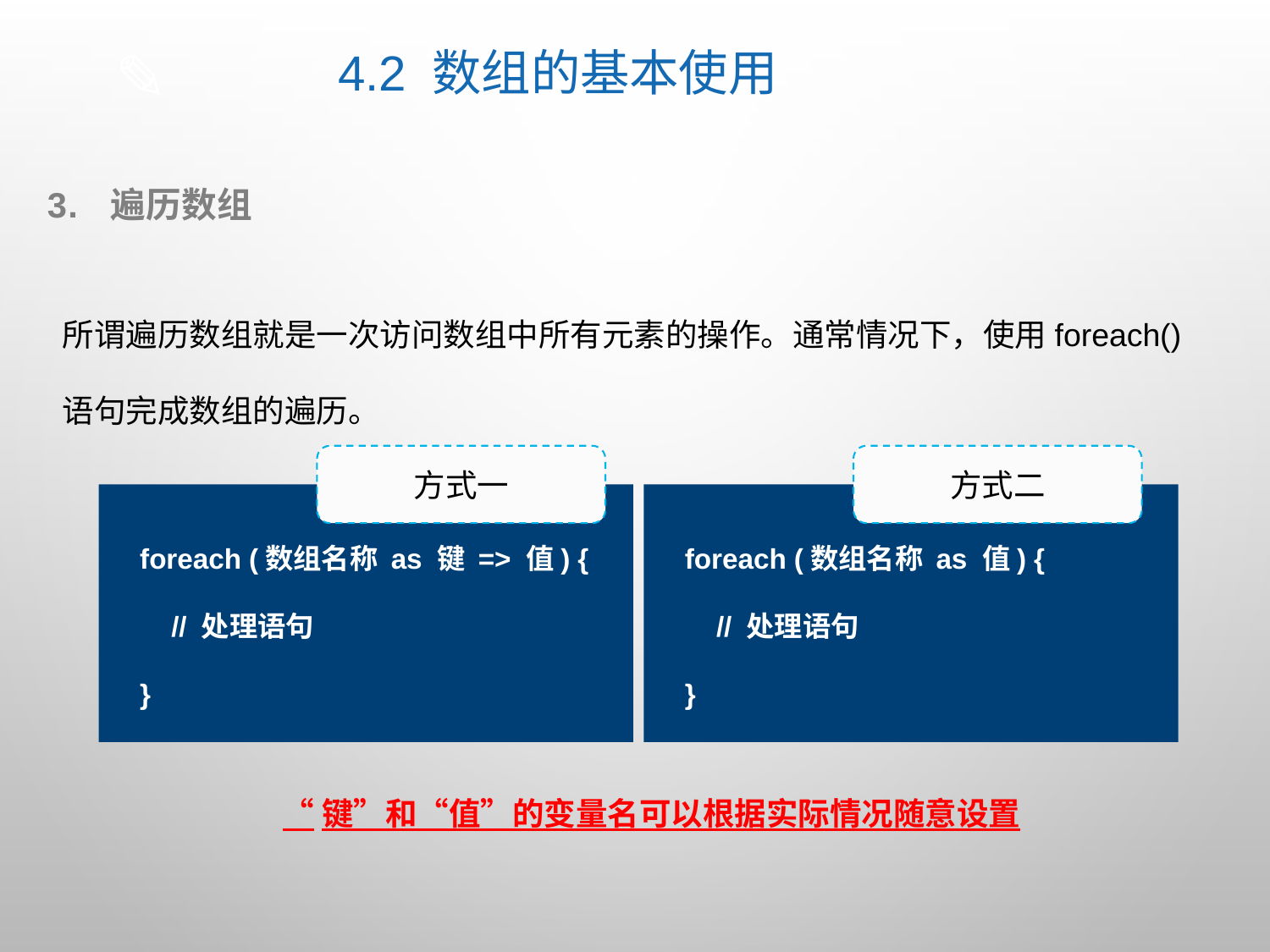

# 4.2 数组的基本使用
遍历数组
所谓遍历数组就是一次访问数组中所有元素的操作。通常情况下，使用foreach()语句完成数组的遍历。
方式一
方式二

foreach (数组名称 as 键 => 值) {
    // 处理语句
}

foreach (数组名称 as 值) {
    // 处理语句
}
“键”和“值”的变量名可以根据实际情况随意设置